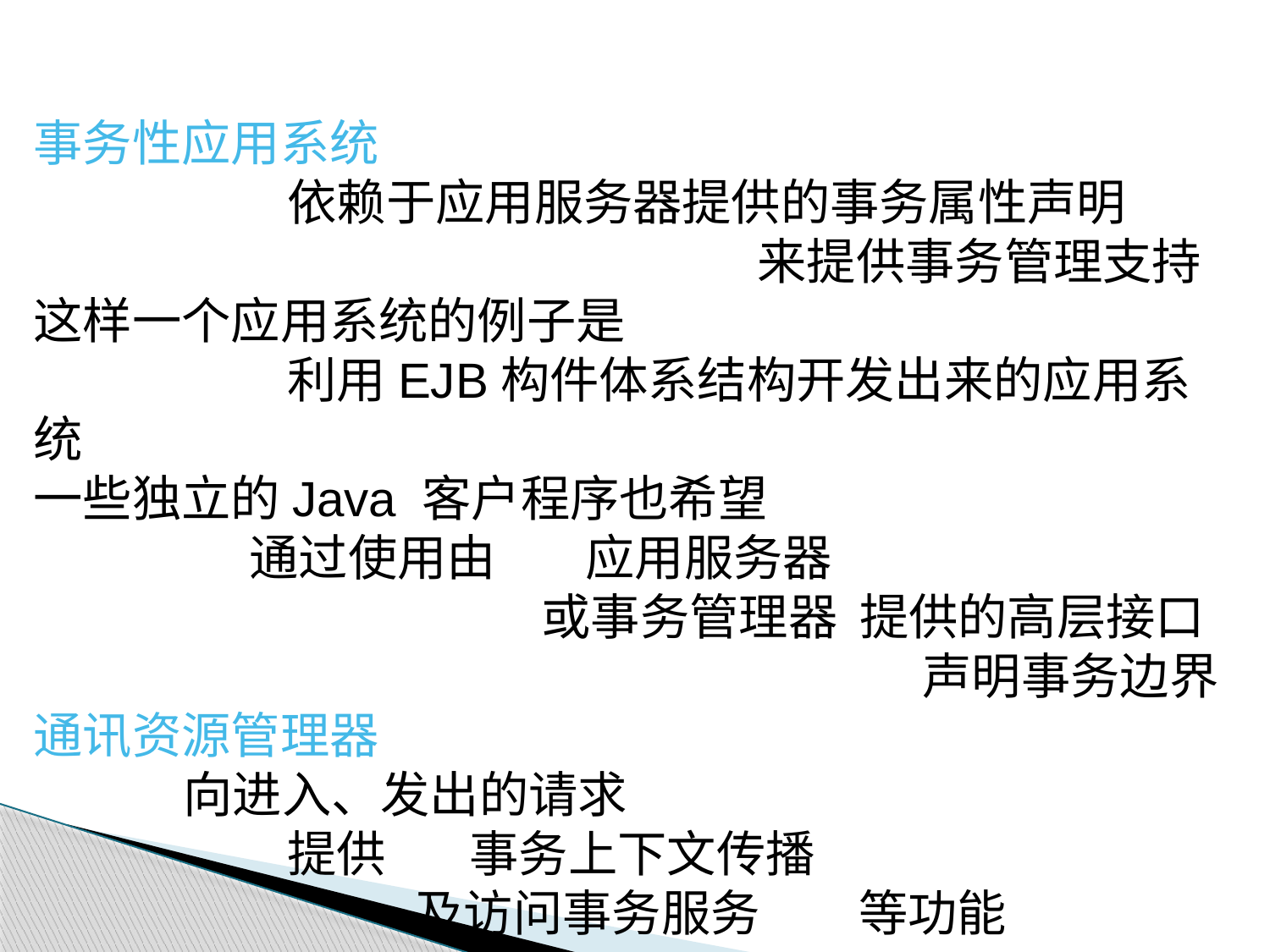

事务性应用系统
		依赖于应用服务器提供的事务属性声明
					       来提供事务管理支持
这样一个应用系统的例子是
		利用EJB构件体系结构开发出来的应用系统
一些独立的Java 客户程序也希望
	       通过使用由	    应用服务器
				或事务管理器  提供的高层接口
							声明事务边界
通讯资源管理器
	 向进入、发出的请求
		提供	     事务上下文传播
			及访问事务服务         等功能